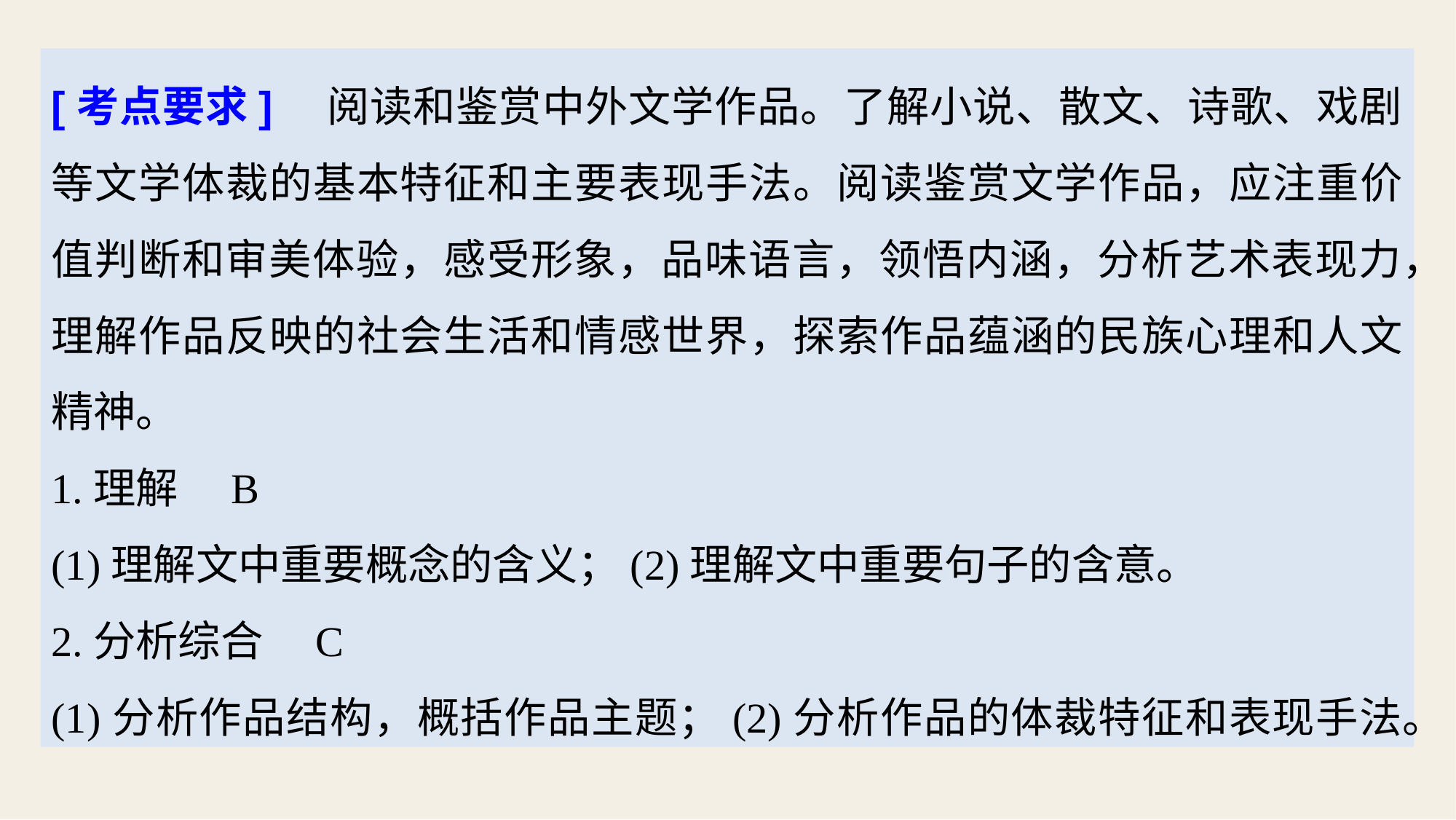

[考点要求]　阅读和鉴赏中外文学作品。了解小说、散文、诗歌、戏剧等文学体裁的基本特征和主要表现手法。阅读鉴赏文学作品，应注重价值判断和审美体验，感受形象，品味语言，领悟内涵，分析艺术表现力，理解作品反映的社会生活和情感世界，探索作品蕴涵的民族心理和人文精神。
1.理解　B
(1)理解文中重要概念的含义；(2)理解文中重要句子的含意。
2.分析综合　C
(1)分析作品结构，概括作品主题；(2)分析作品的体裁特征和表现手法。